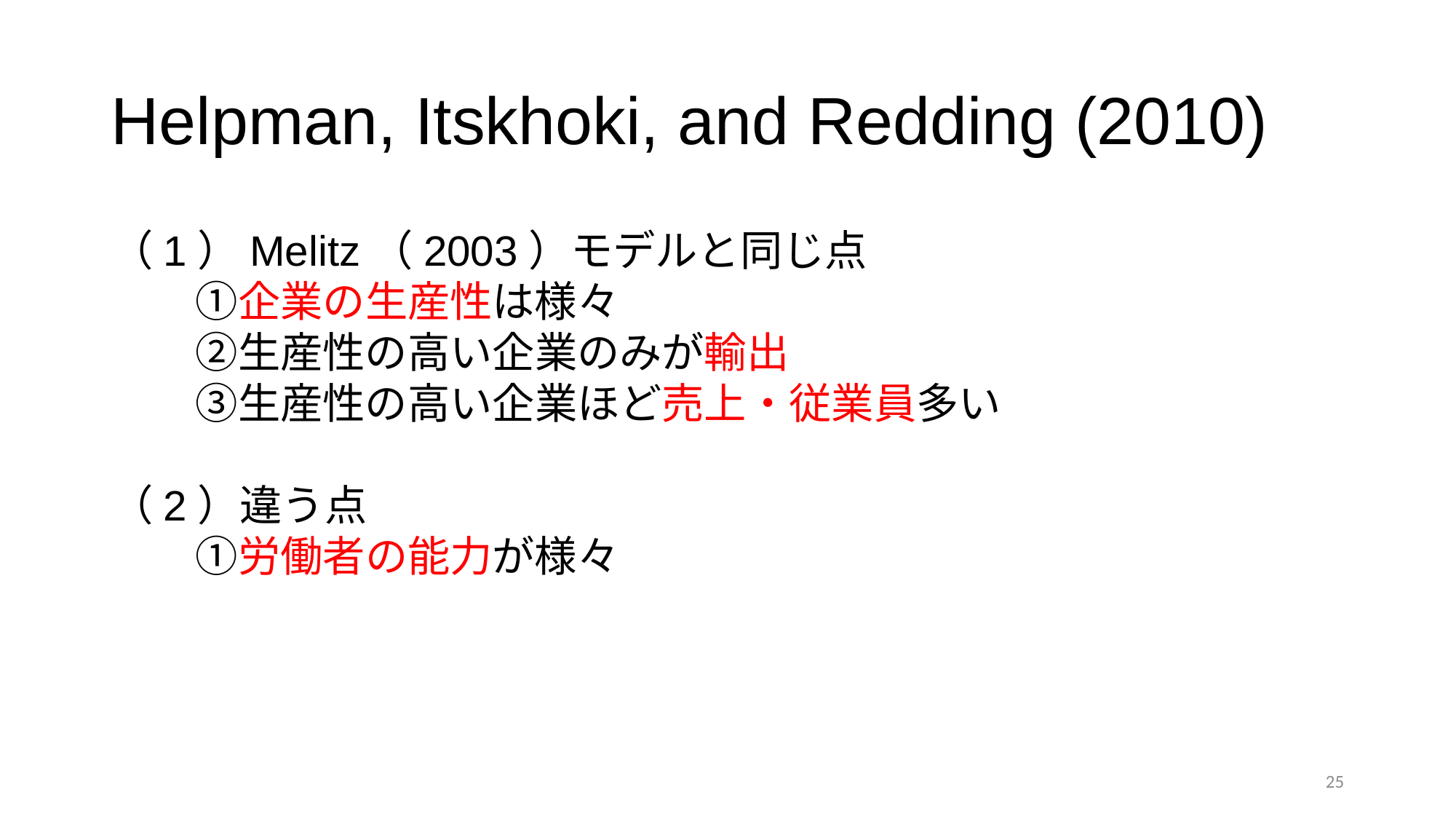

# Helpman, Itskhoki, and Redding (2010)
（1）Melitz（2003）モデルと同じ点
　　①企業の生産性は様々
　　②生産性の高い企業のみが輸出
　　③生産性の高い企業ほど売上・従業員多い

（2）違う点
　　①労働者の能力が様々

25